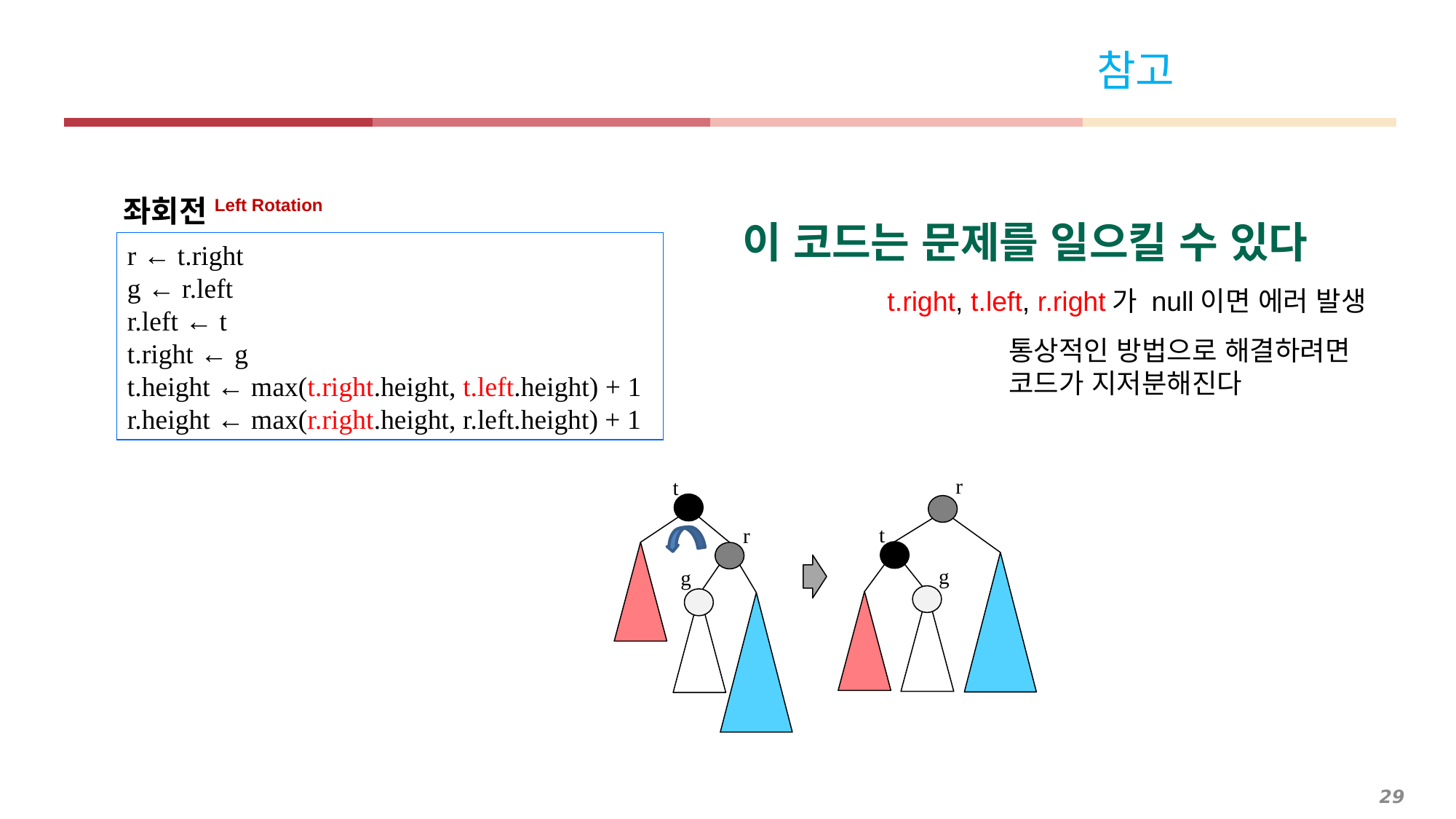

# 참고
좌회전Left Rotation
이 코드는 문제를 일으킬 수 있다
r ← t.right
g ← r.left
r.left ← t
t.right ← g
t.height ← max(t.right.height, t.left.height) + 1
r.height ← max(r.right.height, r.left.height) + 1
t.right, t.left, r.right가 null이면 에러 발생
통상적인 방법으로 해결하려면
코드가 지저분해진다
r
t

t
r

g
g